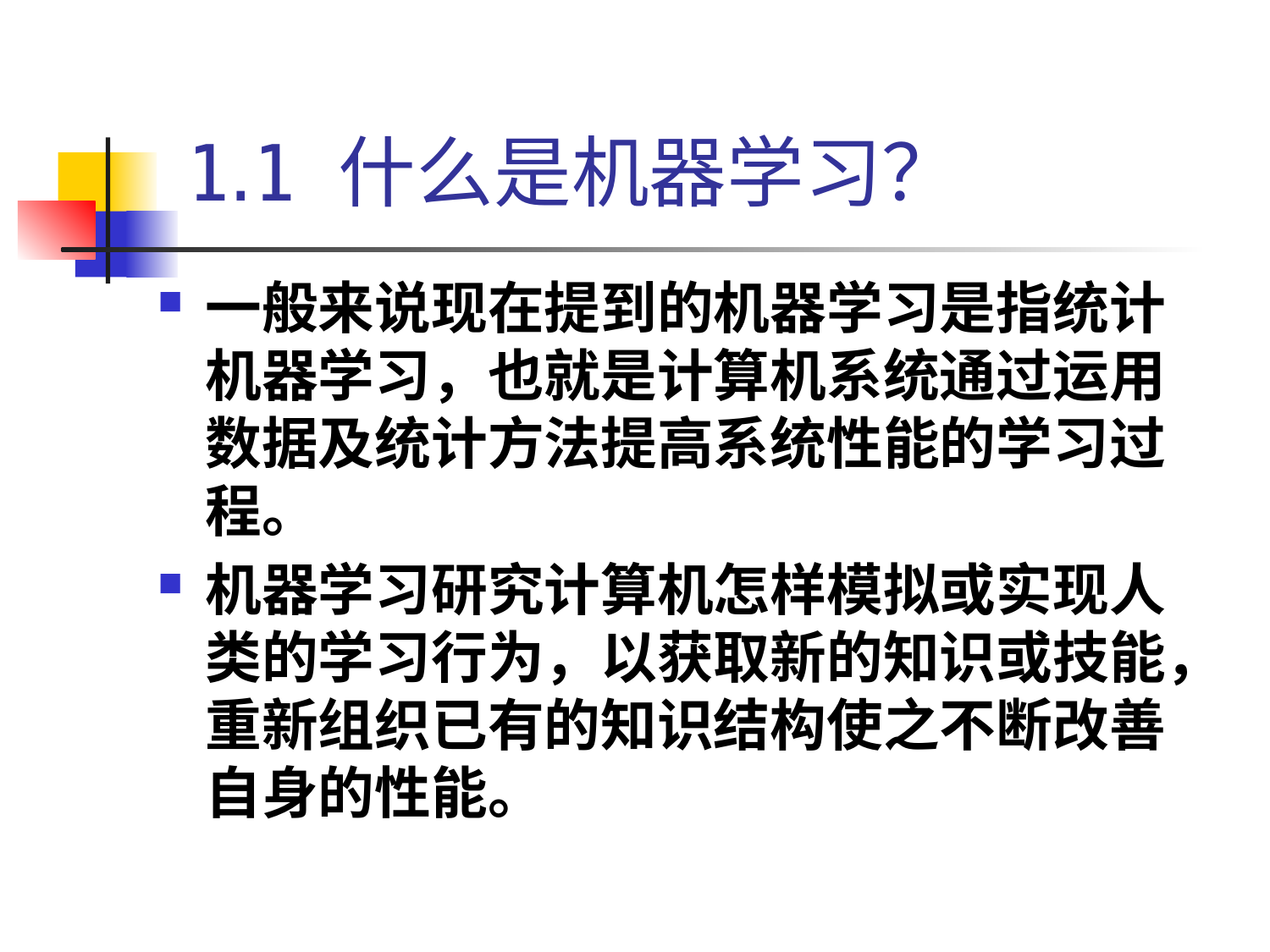

# 1.1 什么是机器学习？
一般来说现在提到的机器学习是指统计机器学习，也就是计算机系统通过运用数据及统计方法提高系统性能的学习过程。
机器学习研究计算机怎样模拟或实现人类的学习行为，以获取新的知识或技能，重新组织已有的知识结构使之不断改善自身的性能。